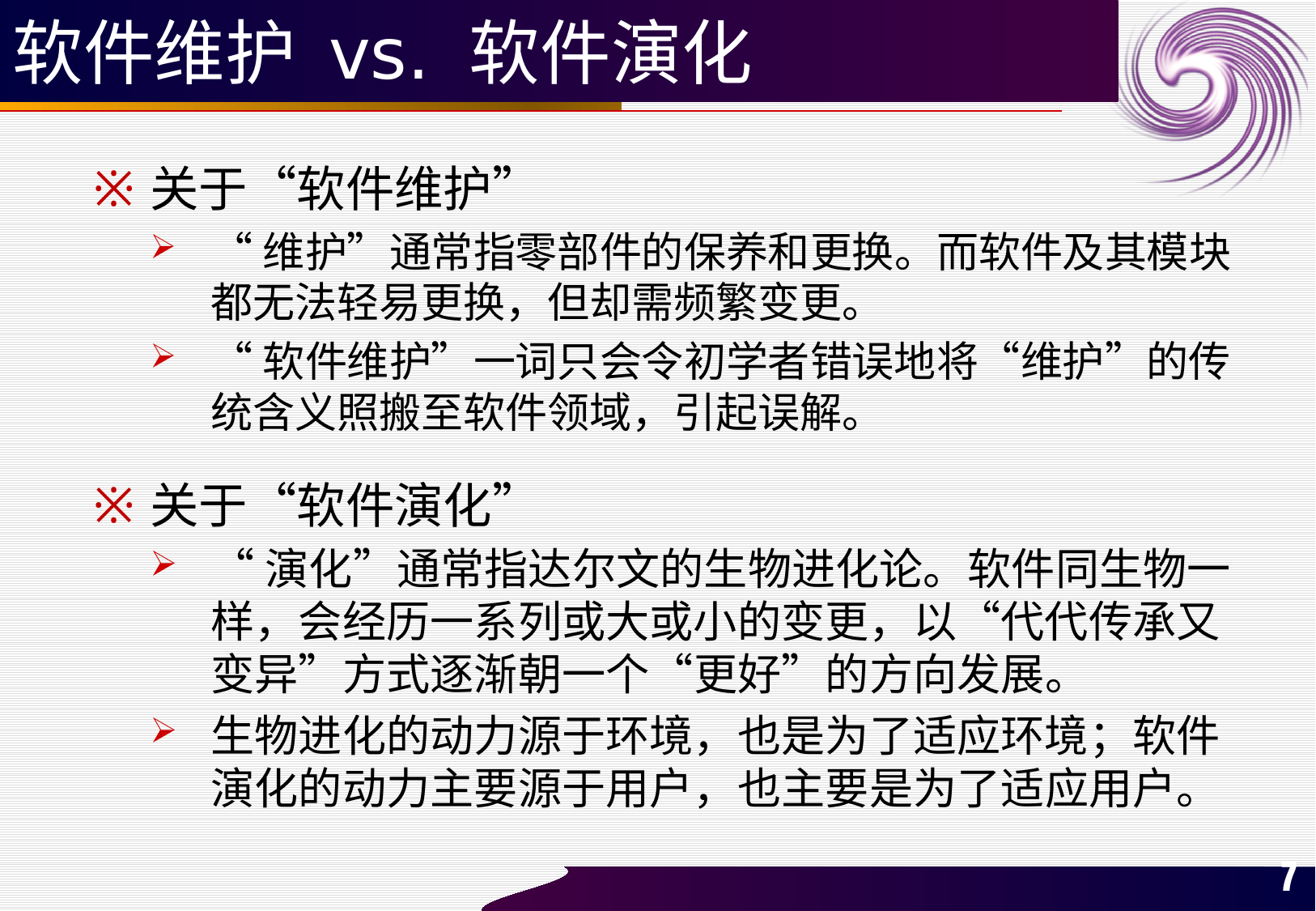

# 软件维护 vs. 软件演化
关于“软件维护”
“维护”通常指零部件的保养和更换。而软件及其模块都无法轻易更换，但却需频繁变更。
“软件维护”一词只会令初学者错误地将“维护”的传统含义照搬至软件领域，引起误解。

关于“软件演化”
“演化”通常指达尔文的生物进化论。软件同生物一样，会经历一系列或大或小的变更，以“代代传承又变异”方式逐渐朝一个“更好”的方向发展。
生物进化的动力源于环境，也是为了适应环境；软件演化的动力主要源于用户，也主要是为了适应用户。
7